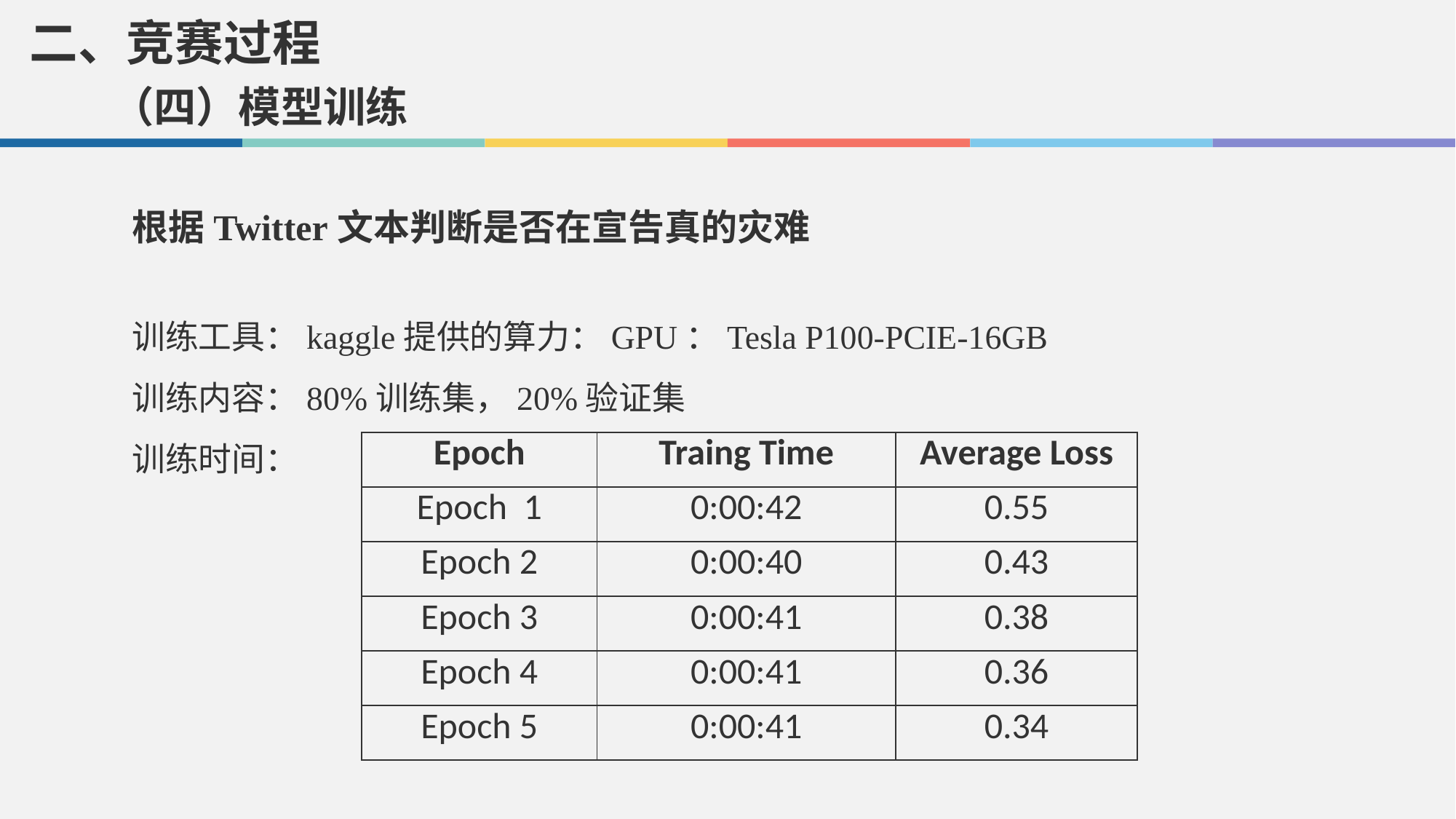

二、竞赛过程
（四）模型训练

根据Twitter文本判断是否在宣告真的灾难
训练工具：kaggle提供的算力：GPU：Tesla P100-PCIE-16GB
训练内容：80%训练集，20%验证集
训练时间：
| Epoch | Traing Time | Average Loss |
| --- | --- | --- |
| Epoch 1 | 0:00:42 | 0.55 |
| Epoch 2 | 0:00:40 | 0.43 |
| Epoch 3 | 0:00:41 | 0.38 |
| Epoch 4 | 0:00:41 | 0.36 |
| Epoch 5 | 0:00:41 | 0.34 |